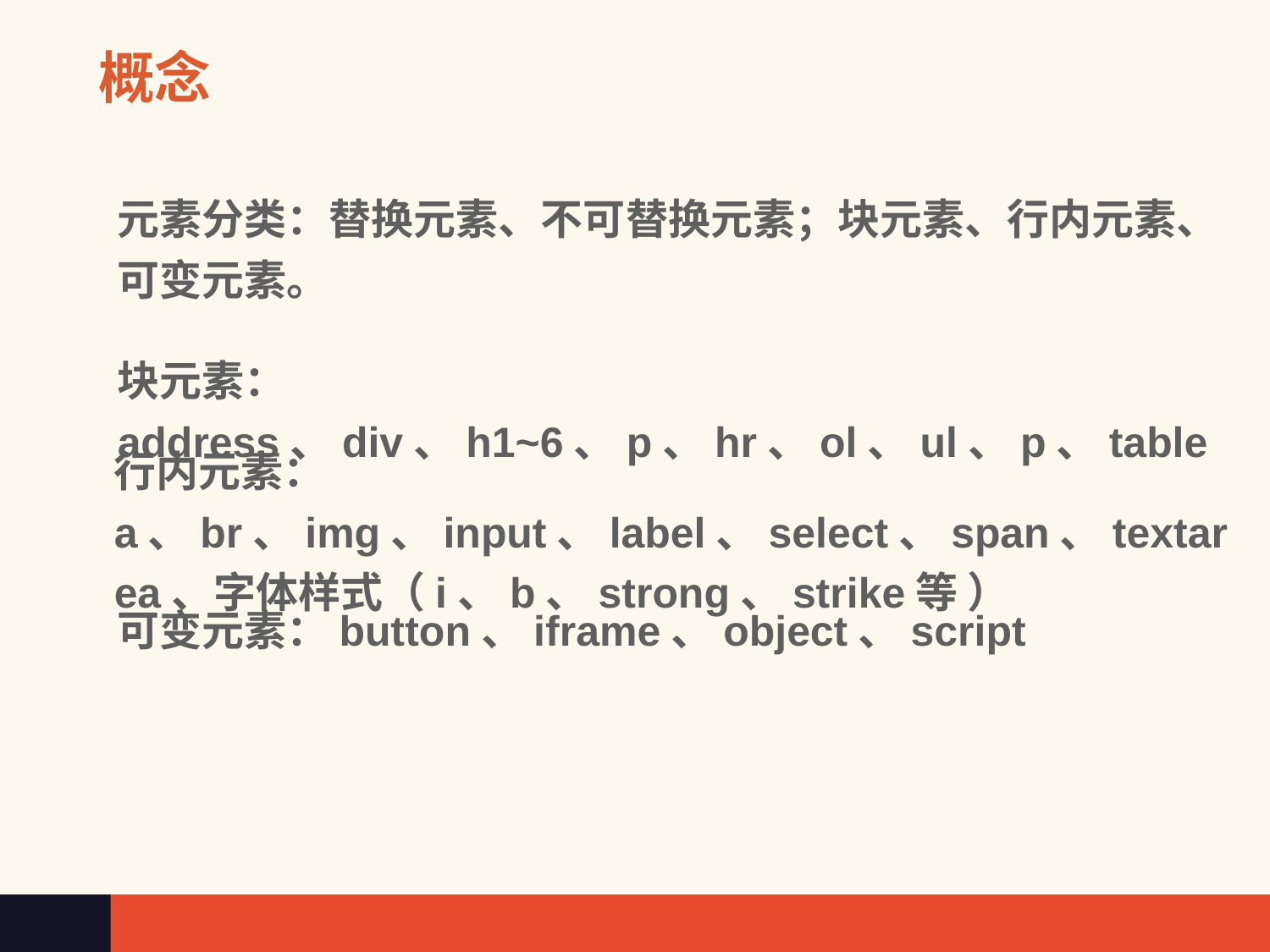

# 概念
元素分类：替换元素、不可替换元素；块元素、行内元素、可变元素。
块元素：address、div、h1~6、p、hr、ol、ul、p、table
行内元素：a、br、img、input、label、select、span、textarea、字体样式（i、b、strong、strike等 ）
可变元素：button、iframe、object、script